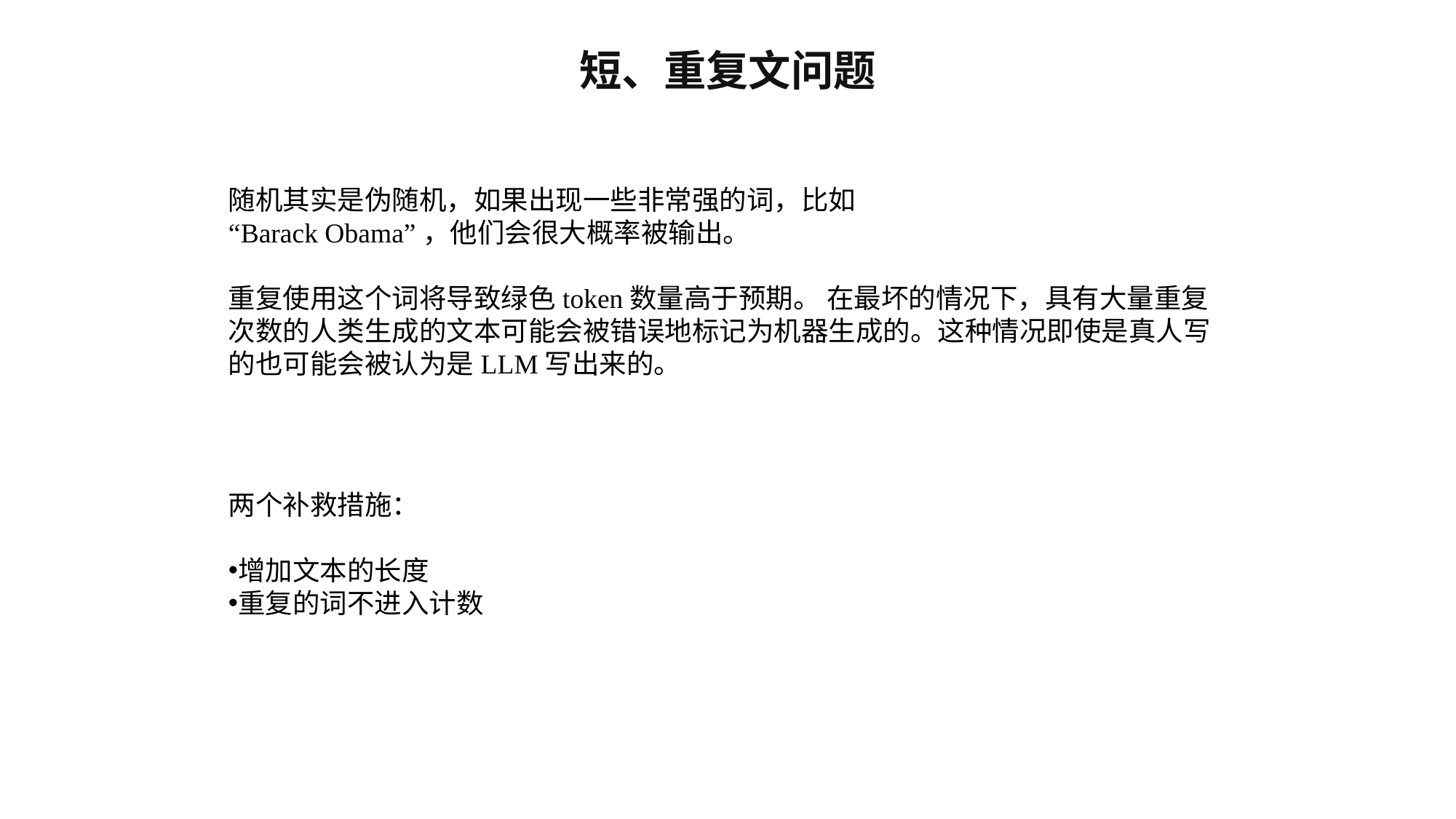

短、重复文问题

随机其实是伪随机，如果出现一些非常强的词，比如
“Barack Obama”，他们会很大概率被输出。

重复使用这个词将导致绿色token数量高于预期。 在最坏的情况下，具有大量重复次数的人类生成的文本可能会被错误地标记为机器生成的。这种情况即使是真人写的也可能会被认为是LLM写出来的。
两个补救措施：

增加文本的长度
重复的词不进入计数